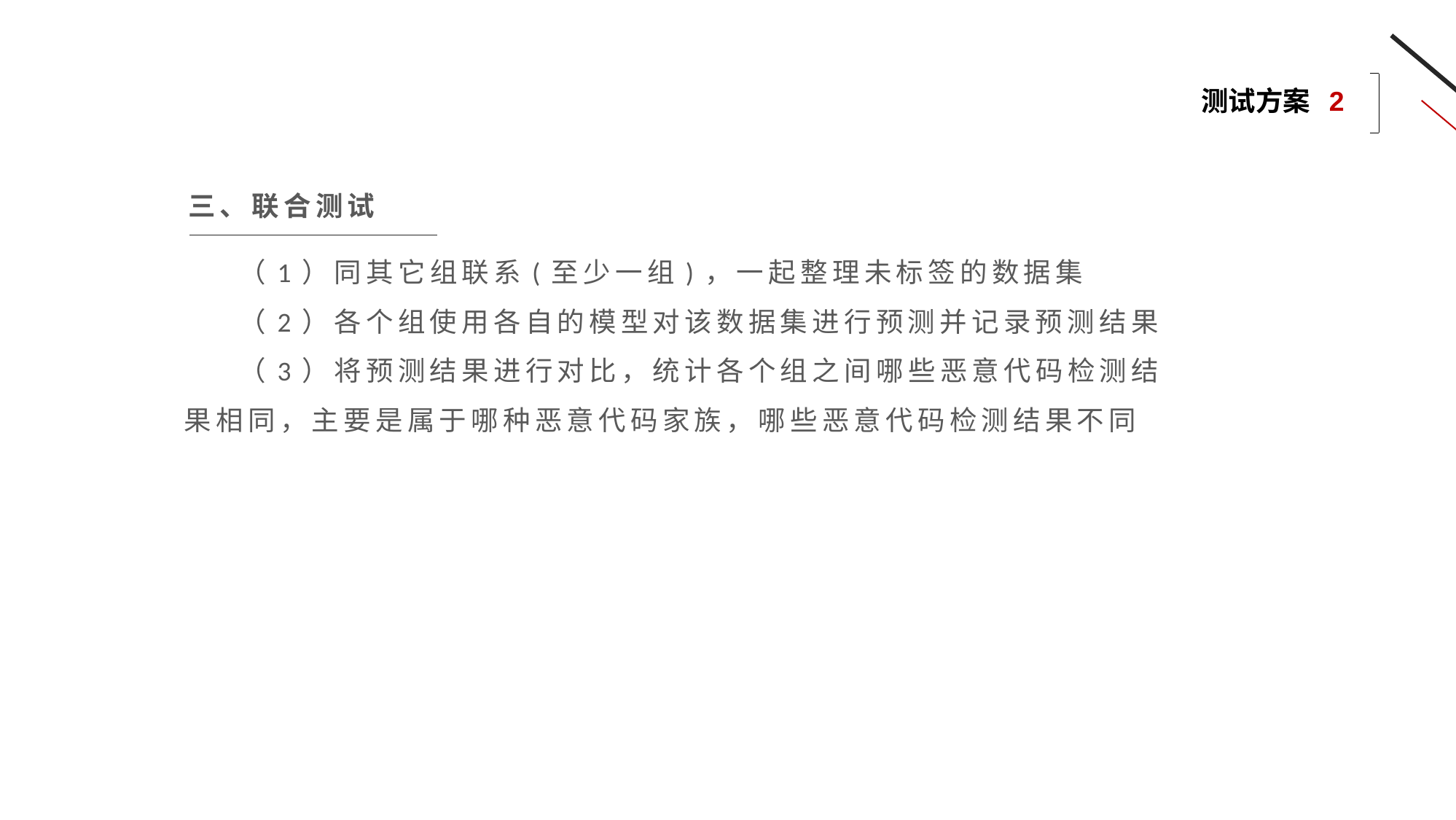

测试方案  2
三、联合测试
（1）同其它组联系(至少一组)，一起整理未标签的数据集
（2）各个组使用各自的模型对该数据集进行预测并记录预测结果
（3）将预测结果进行对比，统计各个组之间哪些恶意代码检测结果相同，主要是属于哪种恶意代码家族，哪些恶意代码检测结果不同